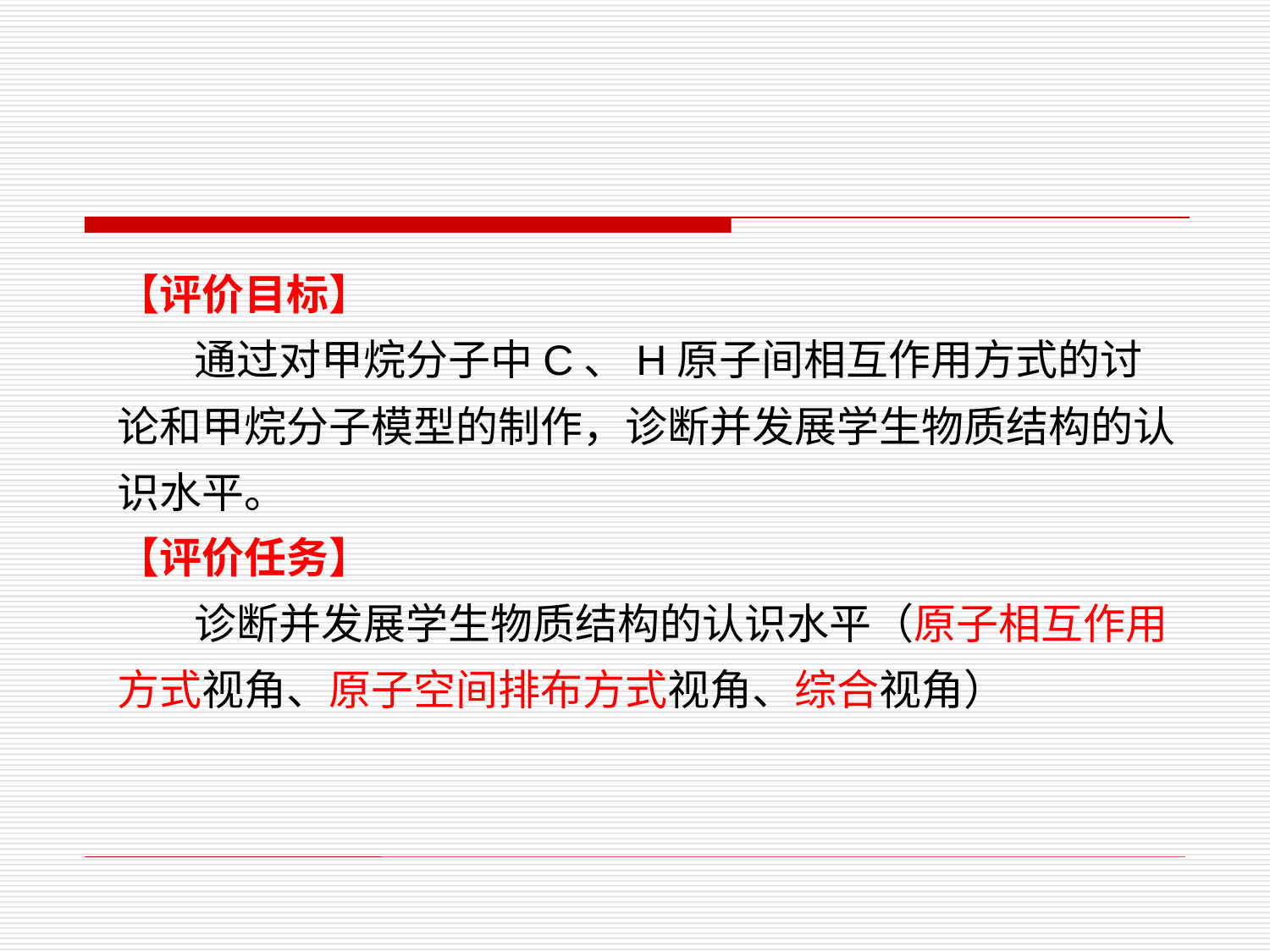

【评价目标】
       通过对甲烷分子中C、H原子间相互作用方式的讨论和甲烷分子模型的制作，诊断并发展学生物质结构的认识水平。
【评价任务】
       诊断并发展学生物质结构的认识水平（原子相互作用方式视角、原子空间排布方式视角、综合视角）